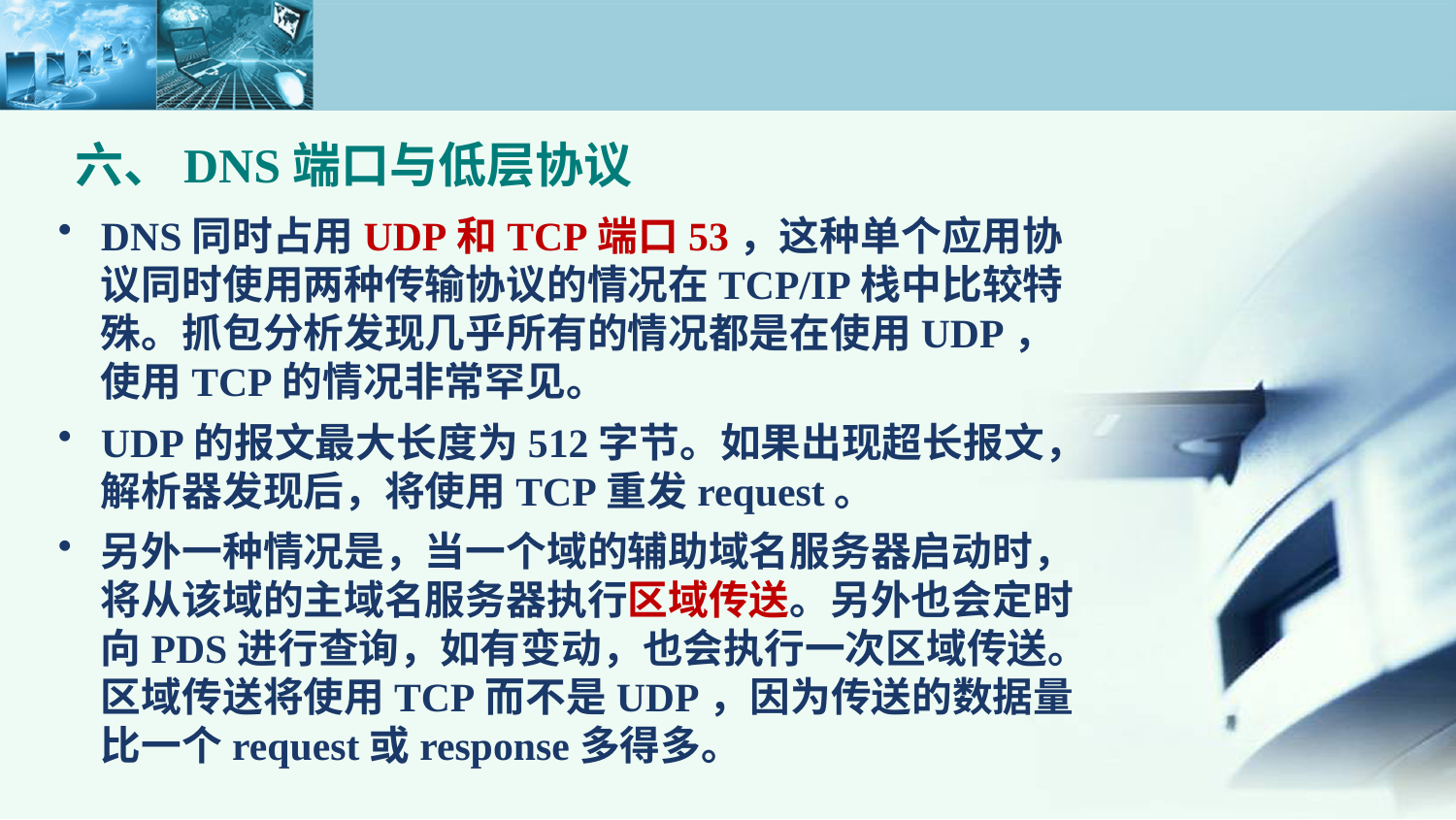

六、DNS端口与低层协议
DNS同时占用UDP和TCP端口53，这种单个应用协议同时使用两种传输协议的情况在TCP/IP栈中比较特殊。抓包分析发现几乎所有的情况都是在使用UDP，使用TCP的情况非常罕见。
UDP的报文最大长度为512字节。如果出现超长报文，解析器发现后，将使用TCP重发request。
另外一种情况是，当一个域的辅助域名服务器启动时，将从该域的主域名服务器执行区域传送。另外也会定时向PDS进行查询，如有变动，也会执行一次区域传送。区域传送将使用TCP而不是UDP，因为传送的数据量比一个request或response多得多。